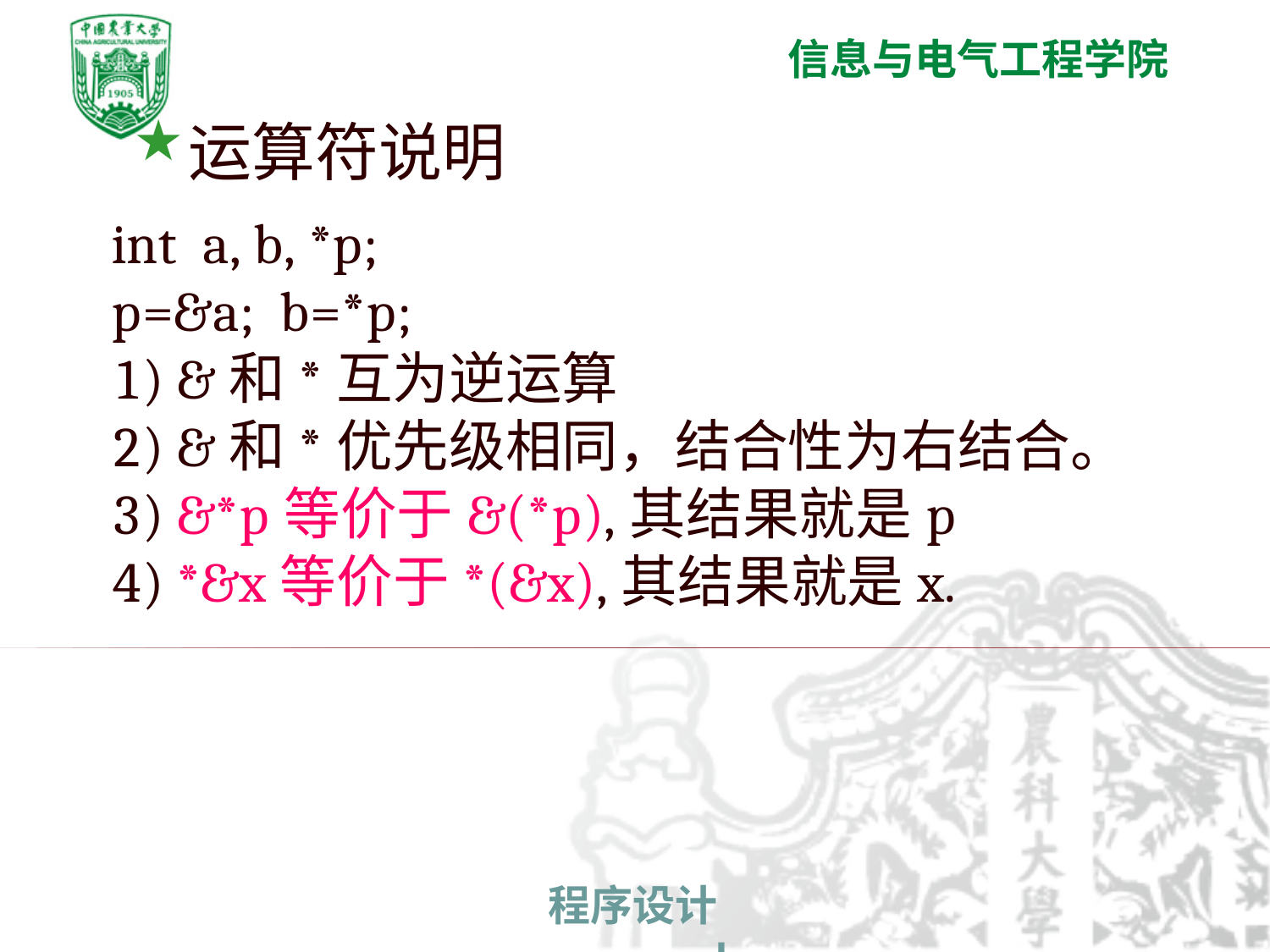

运算符说明
int  a, b, *p;
p=&a;  b=*p;
1) &和*互为逆运算
2) &和*优先级相同，结合性为右结合。
3) &*p等价于&(*p),其结果就是p
4) *&x等价于*(&x),其结果就是x.